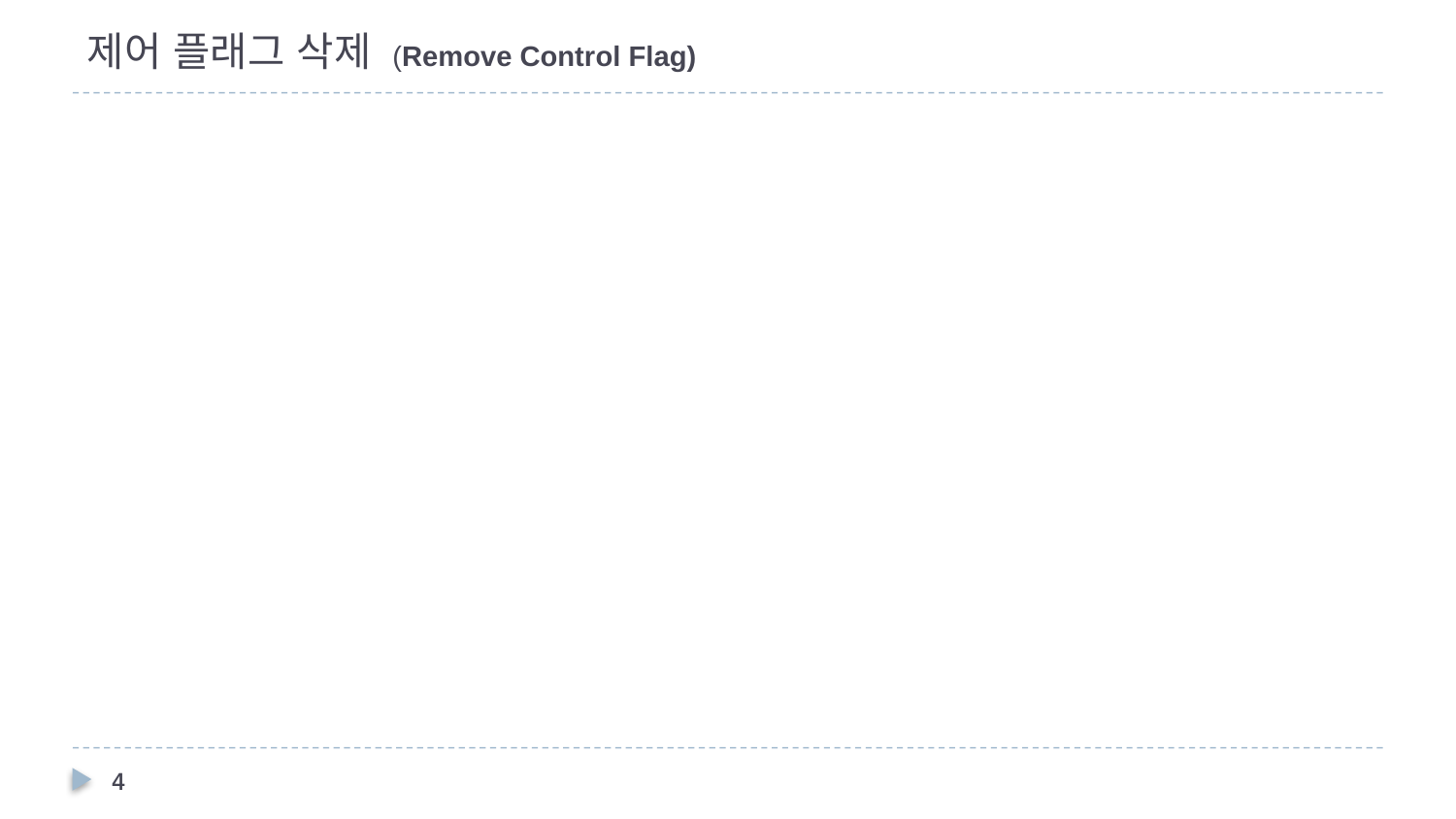

# 제어 플래그 삭제 (Remove Control Flag)

4